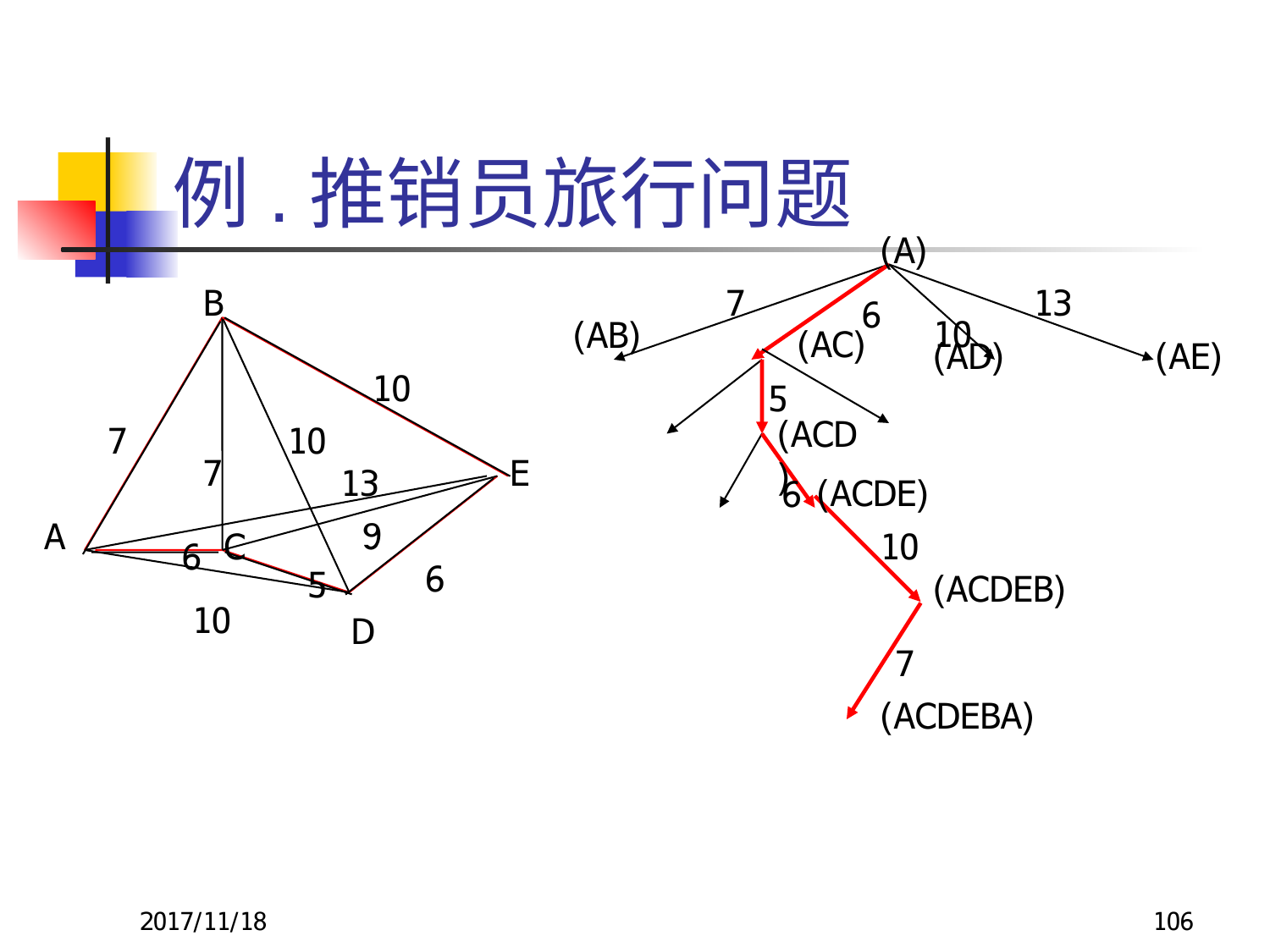

# 例.推销员旅行问题
(A)

B
7
13
6
10
(AB)
(AC)

(AD)
(AE)

10

5
(ACD)
7
10

7
E
13
(ACDE)
6

A
9
C
10
6

6

5
(ACDEB)
10
D

7
(ACDEBA)
2017/11/18
106